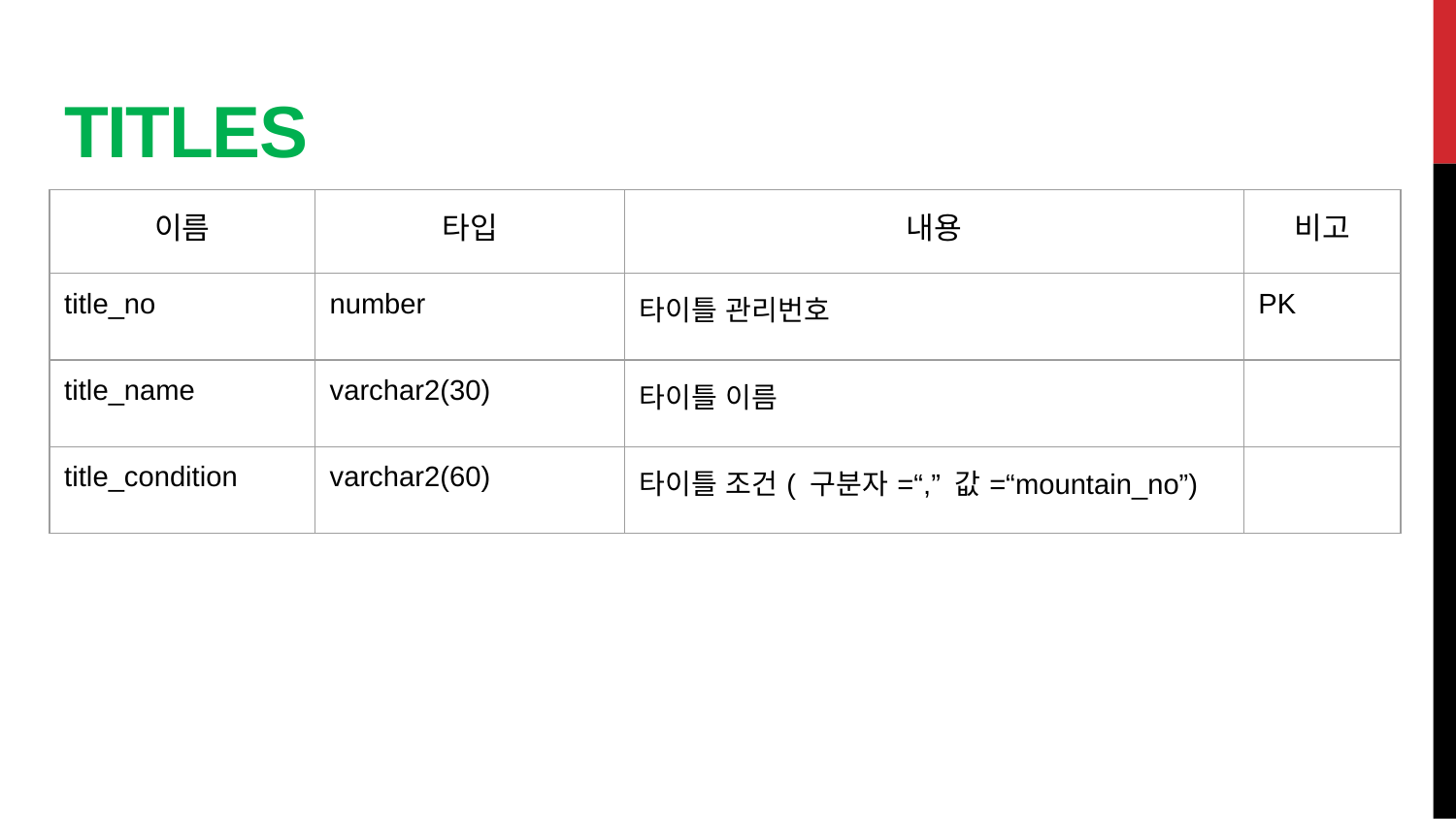

# TitleS
| 이름 | 타입 | 내용 | 비고 |
| --- | --- | --- | --- |
| title\_no | number | 타이틀 관리번호 | PK |
| title\_name | varchar2(30) | 타이틀 이름 |  |
| title\_condition | varchar2(60) | 타이틀 조건( 구분자=“,” 값=“mountain\_no”) |  |